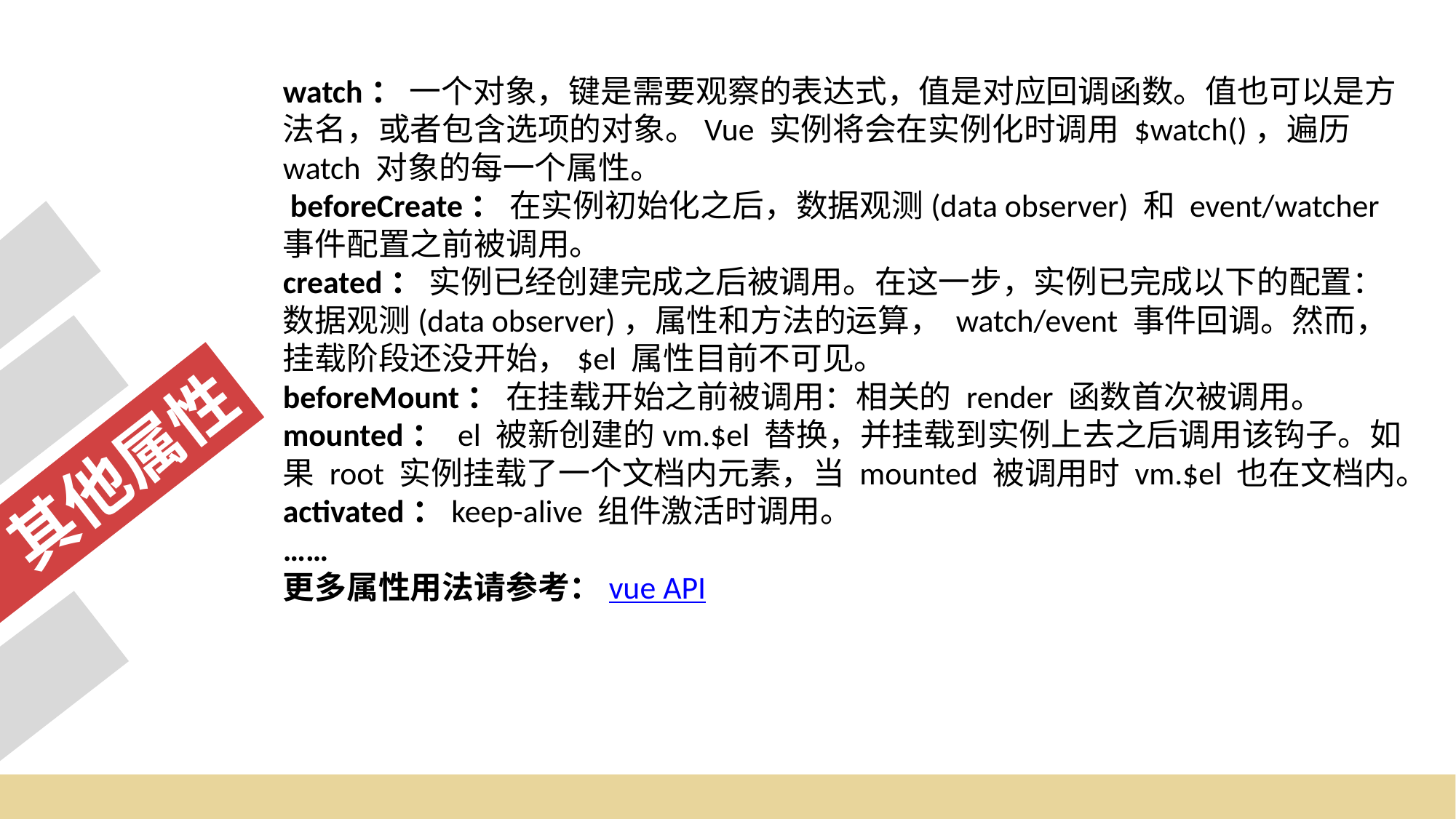

watch： 一个对象，键是需要观察的表达式，值是对应回调函数。值也可以是方法名，或者包含选项的对象。Vue 实例将会在实例化时调用 $watch()，遍历 watch 对象的每一个属性。
 beforeCreate： 在实例初始化之后，数据观测(data observer) 和 event/watcher 事件配置之前被调用。
created： 实例已经创建完成之后被调用。在这一步，实例已完成以下的配置：数据观测(data observer)，属性和方法的运算， watch/event 事件回调。然而，挂载阶段还没开始，$el 属性目前不可见。
beforeMount： 在挂载开始之前被调用：相关的 render 函数首次被调用。
mounted： el 被新创建的vm.$el 替换，并挂载到实例上去之后调用该钩子。如果 root 实例挂载了一个文档内元素，当 mounted 被调用时 vm.$el 也在文档内。
activated：keep-alive 组件激活时调用。
……
更多属性用法请参考：vue API

其他属性